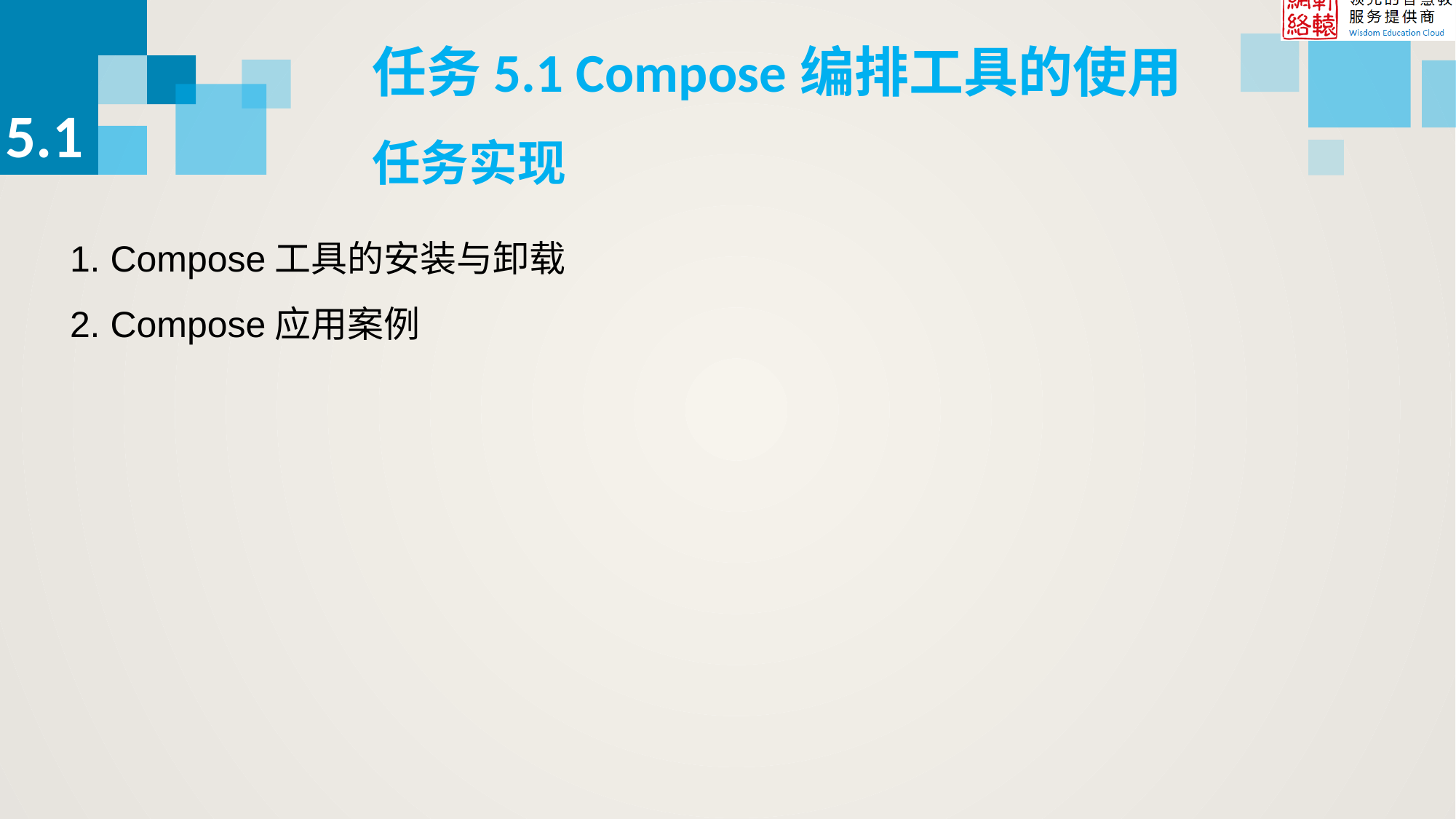

任务5.1 Compose编排工具的使用
5.1
任务实现
1. Compose工具的安装与卸载
2. Compose应用案例